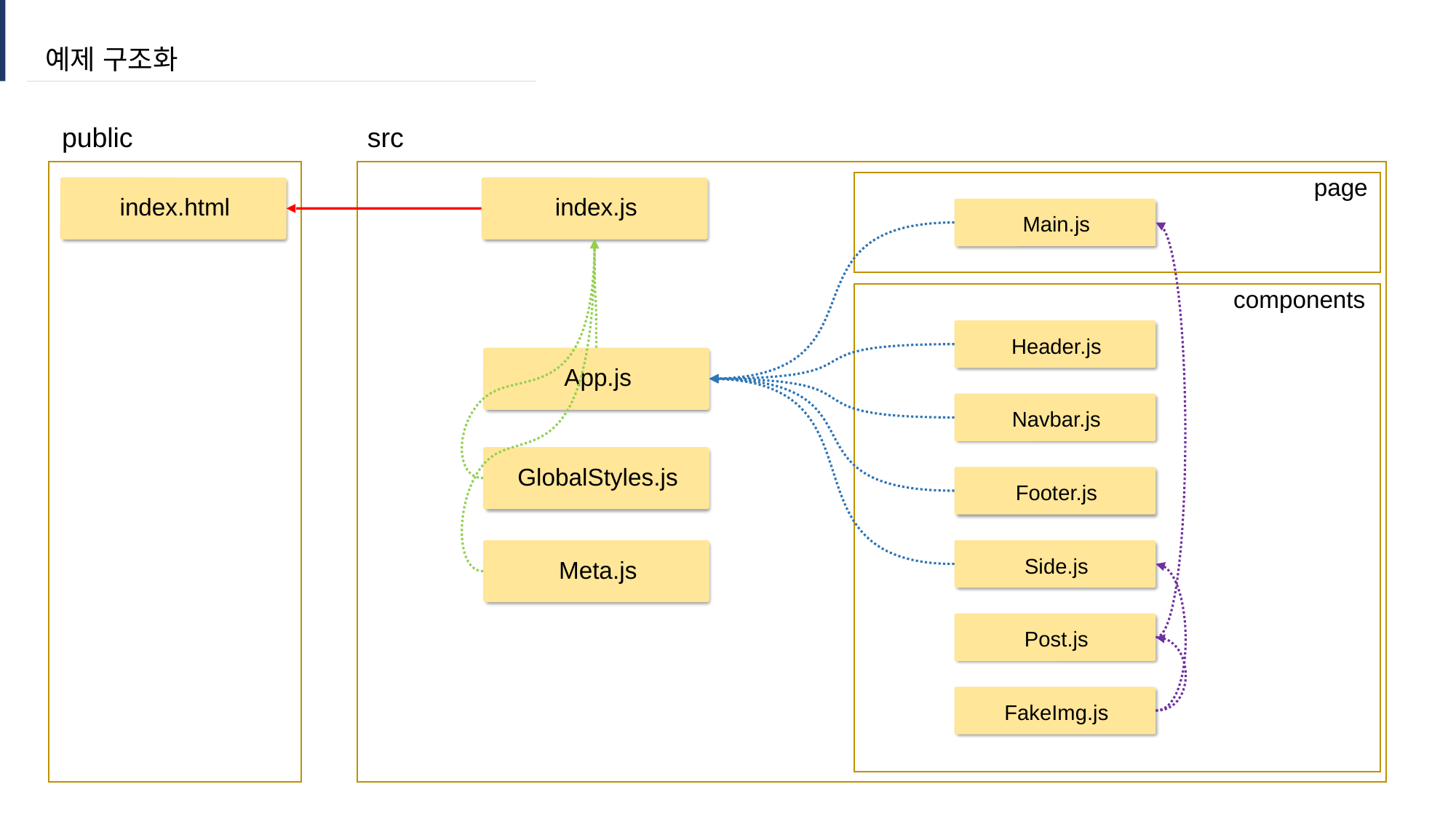

예제 구조화
public
src

page

index.html

index.js

Main.js
components

Header.js

App.js

Navbar.js

GlobalStyles.js

Footer.js

Meta.js

Side.js

Post.js

FakeImg.js